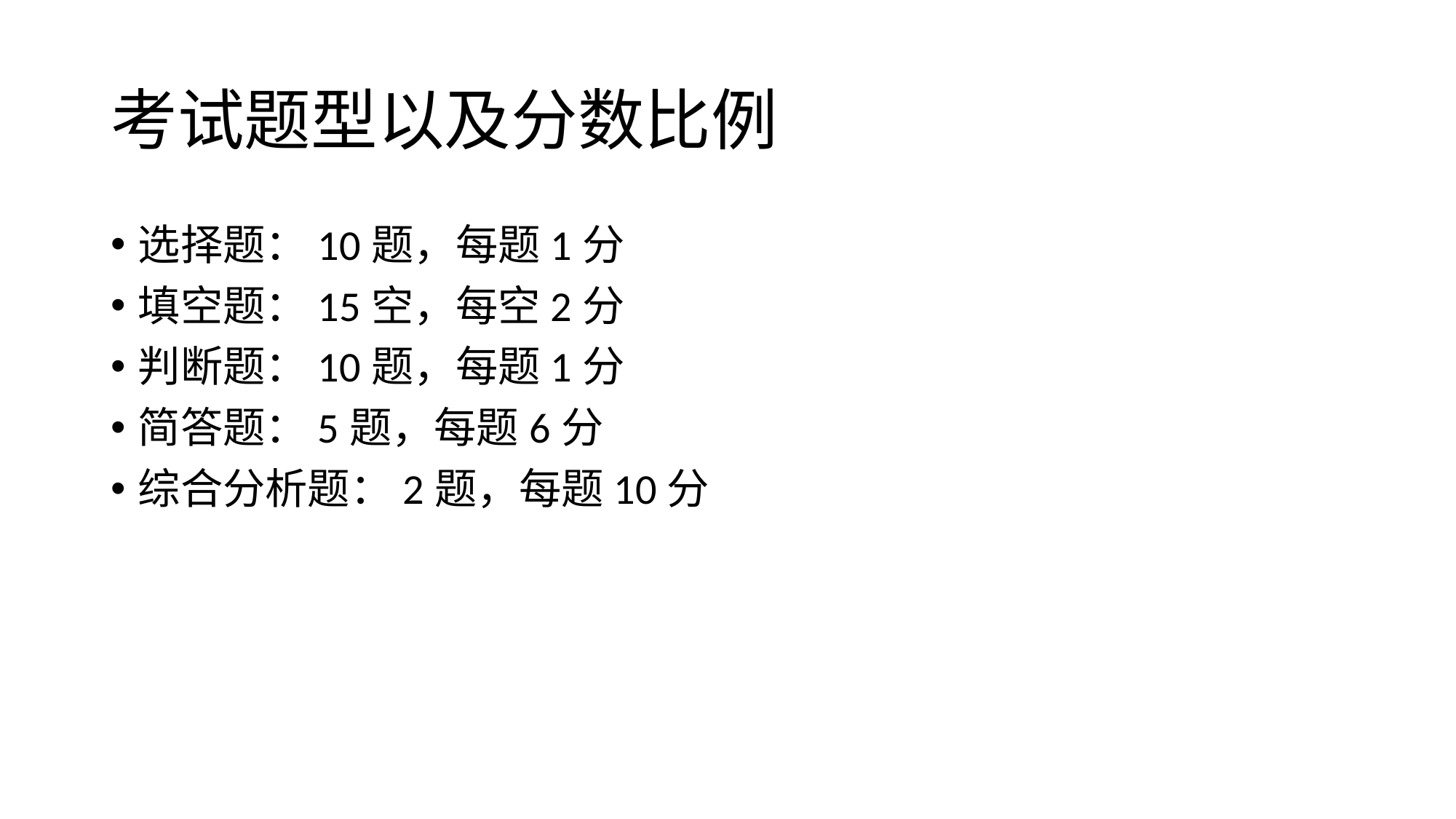

# 考试题型以及分数比例
选择题：10题，每题1分
填空题：15空，每空2分
判断题：10题，每题1分
简答题：5题，每题6分
综合分析题：2题，每题10分